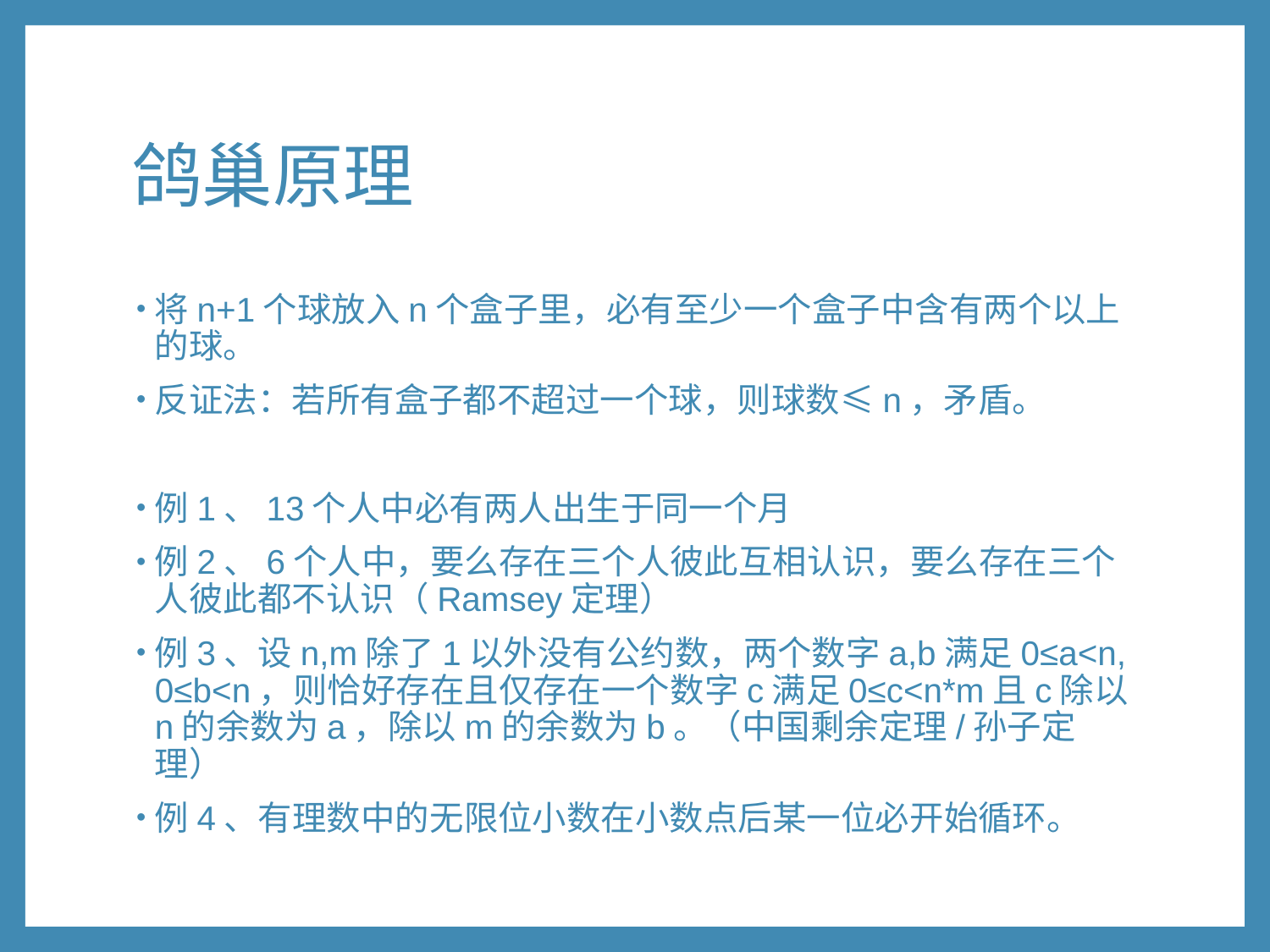

# 鸽巢原理
将n+1个球放入n个盒子里，必有至少一个盒子中含有两个以上的球。
反证法：若所有盒子都不超过一个球，则球数≤n，矛盾。

例1、13个人中必有两人出生于同一个月
例2、6个人中，要么存在三个人彼此互相认识，要么存在三个人彼此都不认识（Ramsey定理）
例3、设n,m除了1以外没有公约数，两个数字a,b满足0≤a<n, 0≤b<n，则恰好存在且仅存在一个数字c满足0≤c<n*m且c除以n的余数为a，除以m的余数为b。（中国剩余定理/孙子定理）
例4、有理数中的无限位小数在小数点后某一位必开始循环。